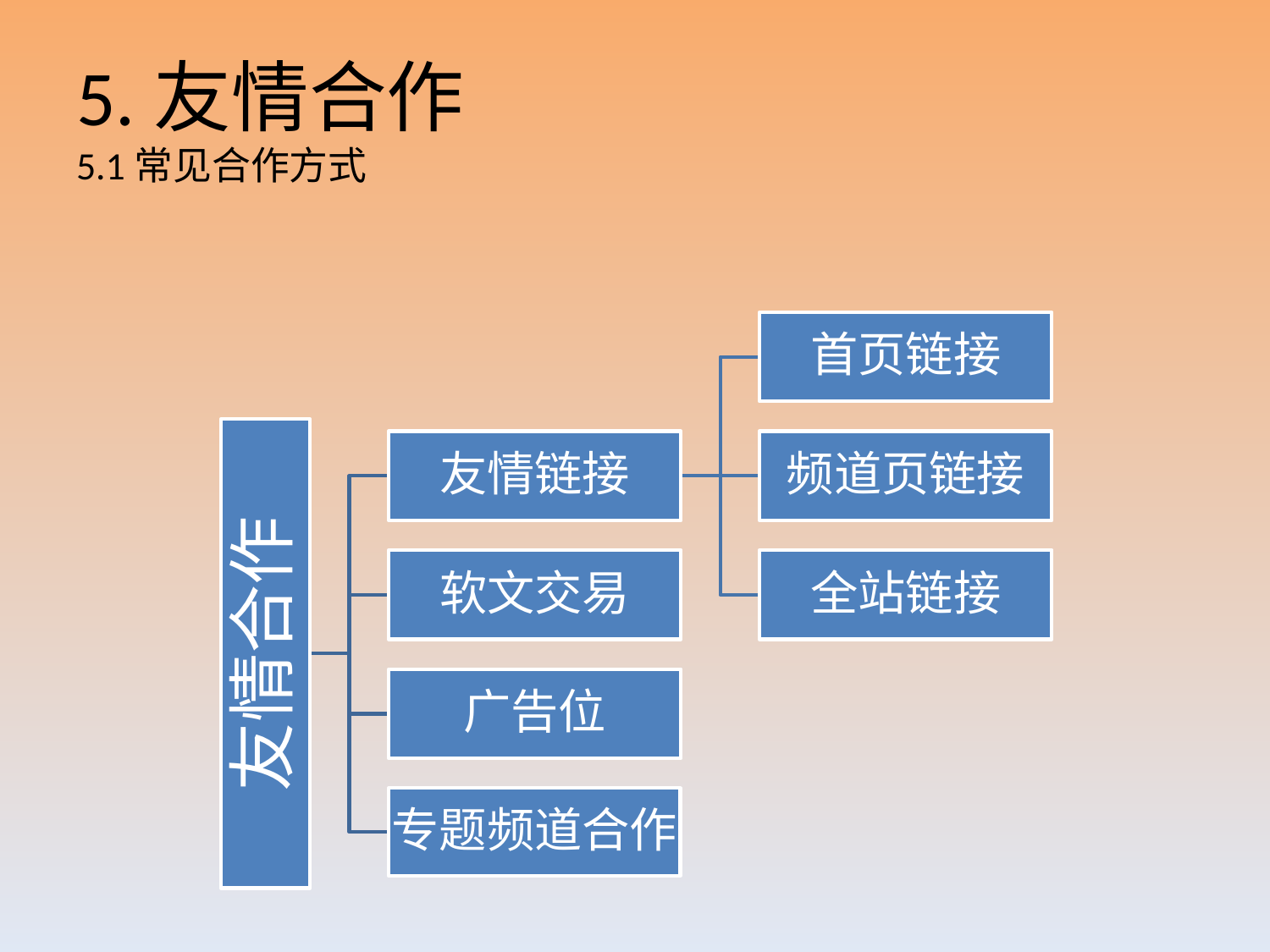

# 5.友情合作 5.1常见合作方式

友情合作
友情链接
首页链接
频道页链接
全站链接
软文交易
广告位
专题频道合作